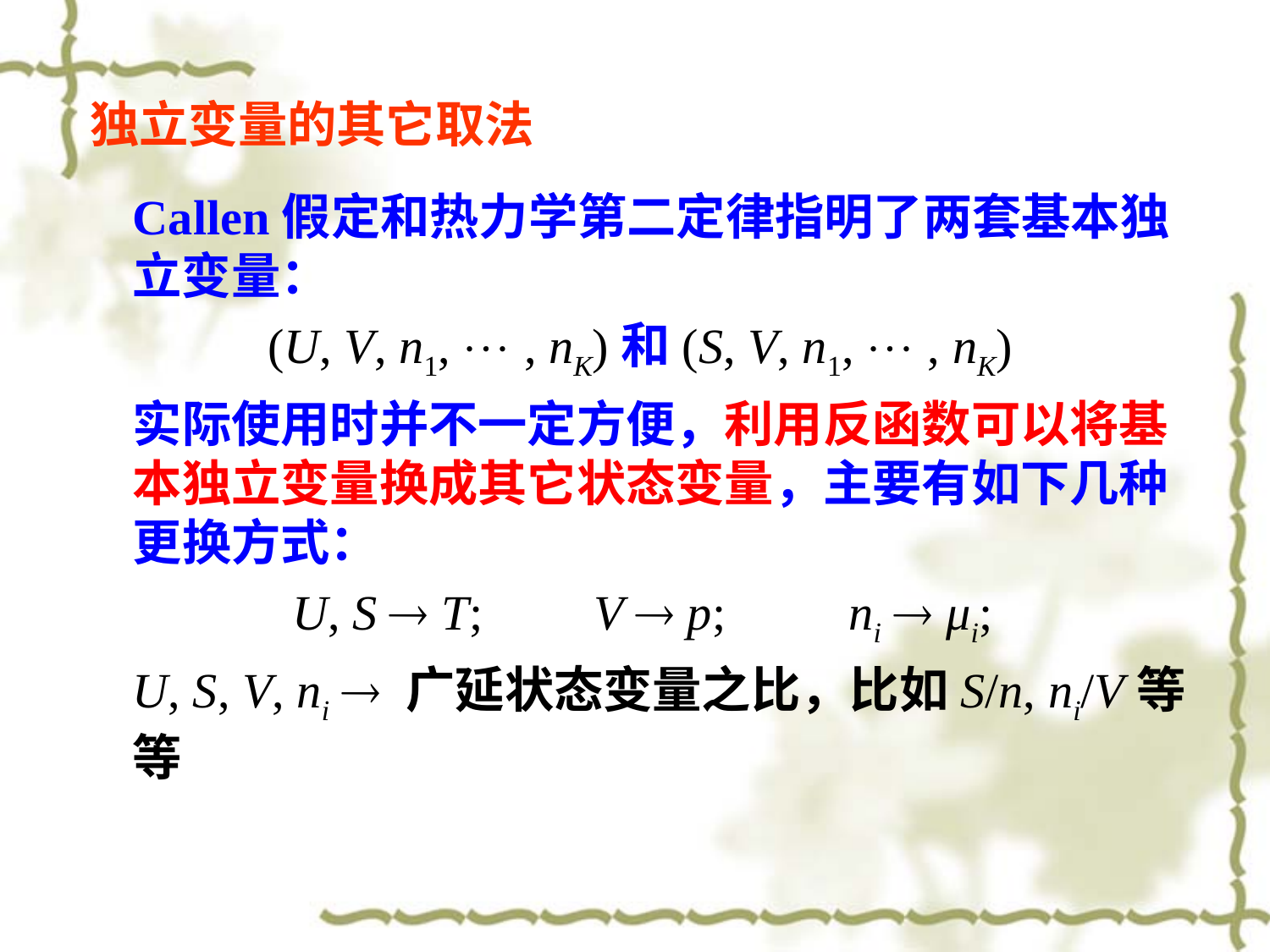

独立变量的其它取法
Callen假定和热力学第二定律指明了两套基本独立变量：
           (U, V, n1, … , nK)和(S, V, n1, … , nK)
实际使用时并不一定方便，利用反函数可以将基本独立变量换成其它状态变量，主要有如下几种更换方式：
             U, S → T;         V → p;          ni → μi;
U, S, V, ni → 广延状态变量之比，比如S/n, ni/V等等